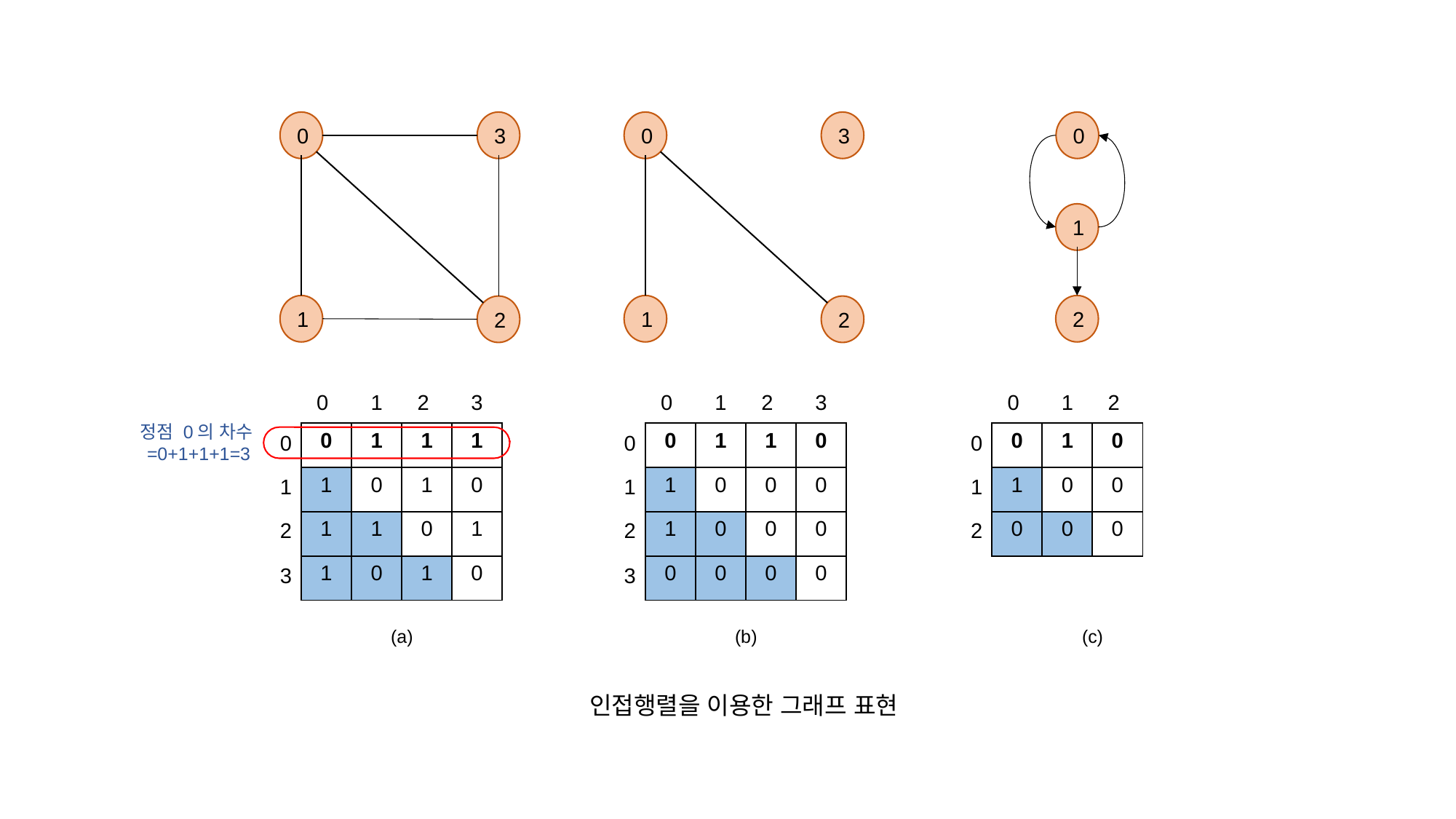

0
3
0
3
0
1
1
1
2
2
2
0
1
2
3
0
1
2
3
0
1
2
정점 0의 차수=0+1+1+1=3
| 0 | 1 | 1 | 1 |
| --- | --- | --- | --- |
| 1 | 0 | 1 | 0 |
| 1 | 1 | 0 | 1 |
| 1 | 0 | 1 | 0 |
| 0 | 1 | 1 | 0 |
| --- | --- | --- | --- |
| 1 | 0 | 0 | 0 |
| 1 | 0 | 0 | 0 |
| 0 | 0 | 0 | 0 |
| 0 | 1 | 0 |
| --- | --- | --- |
| 1 | 0 | 0 |
| 0 | 0 | 0 |
0
0
0

1
1
1
2
2
2
3
3
(a)
(b)
(c)
인접행렬을 이용한 그래프 표현